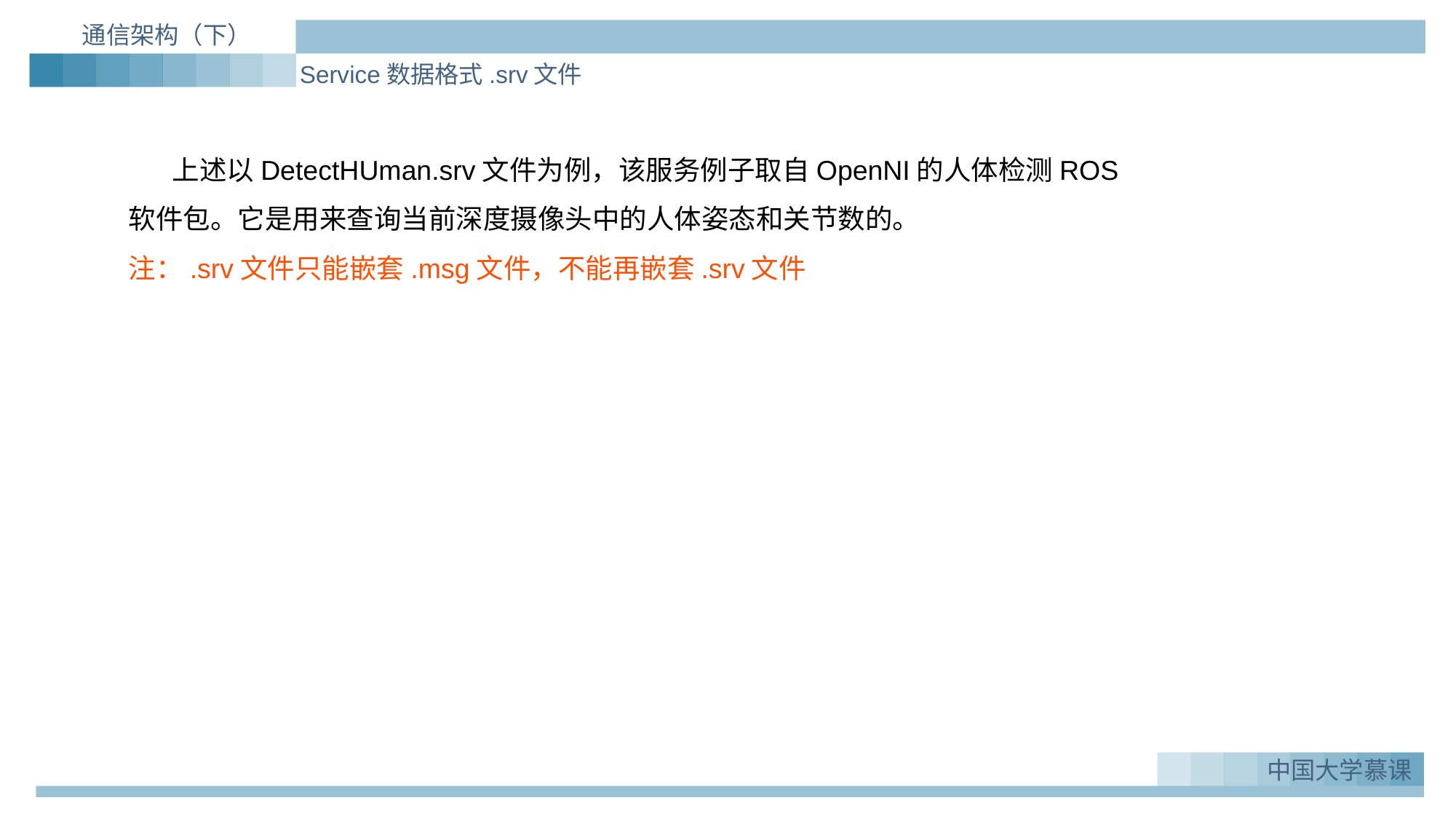

通信架构（下）
Service数据格式.srv文件
      上述以DetectHUman.srv文件为例，该服务例子取自OpenNI的人体检测ROS软件包。它是用来查询当前深度摄像头中的人体姿态和关节数的。
注：.srv文件只能嵌套.msg文件，不能再嵌套.srv文件
中国大学慕课